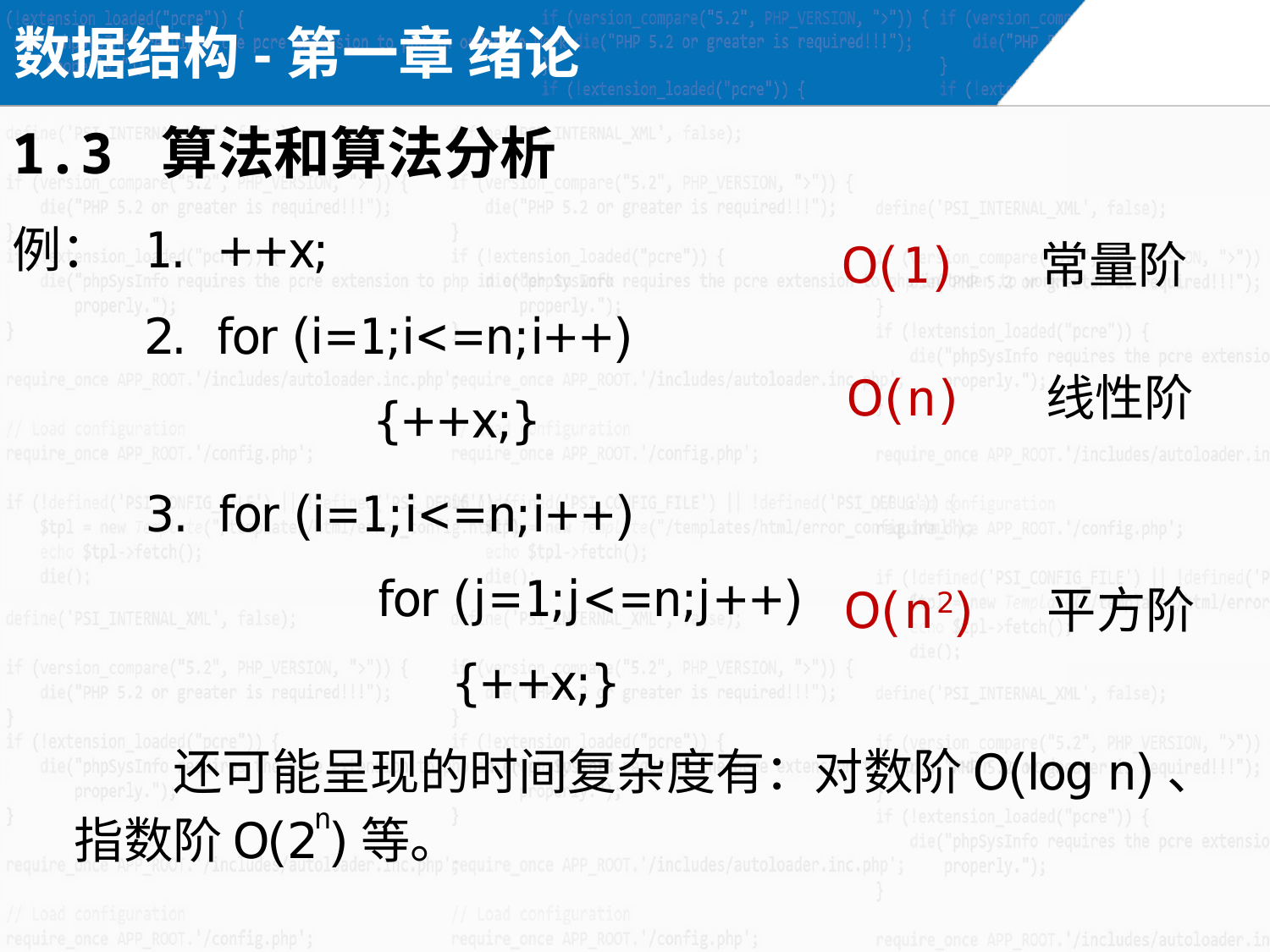

数据结构-第一章 绪论
1.3 算法和算法分析
例：  1.  ++x;
O(1)     常量阶
2.  for (i=1;i<=n;i++)
               {++x;}
O(n)     线性阶
3.  for (i=1;i<=n;i++)
               for (j=1;j<=n;j++)
                    {++x;}
O(n2)    平方阶
还可能呈现的时间复杂度有：对数阶O(log n)、指数阶O(2n)等。